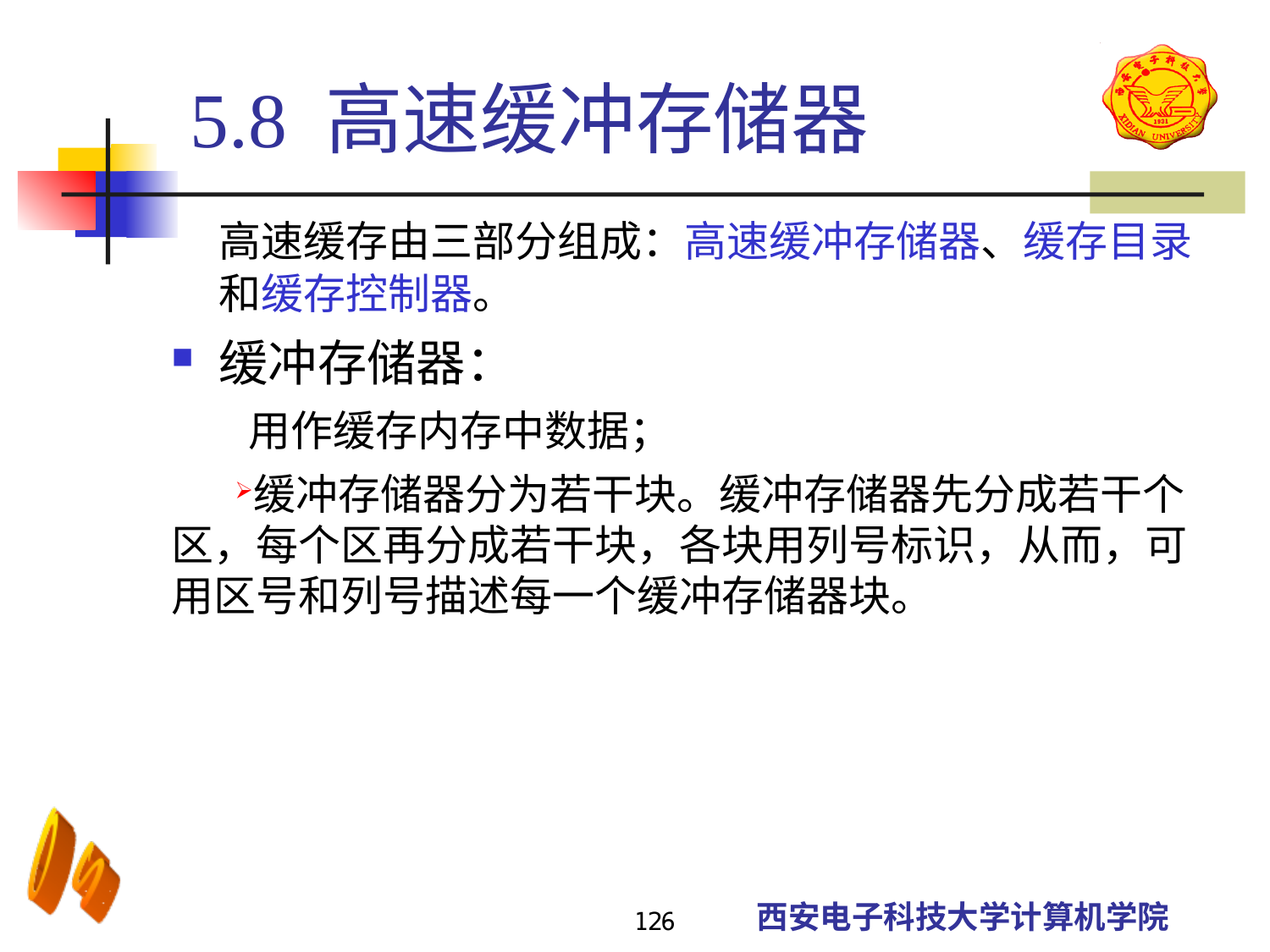

5.8 高速缓冲存储器
	高速缓存由三部分组成：高速缓冲存储器、缓存目录和缓存控制器。
缓冲存储器：
	  用作缓存内存中数据；
缓冲存储器分为若干块。缓冲存储器先分成若干个区，每个区再分成若干块，各块用列号标识，从而，可用区号和列号描述每一个缓冲存储器块。
126